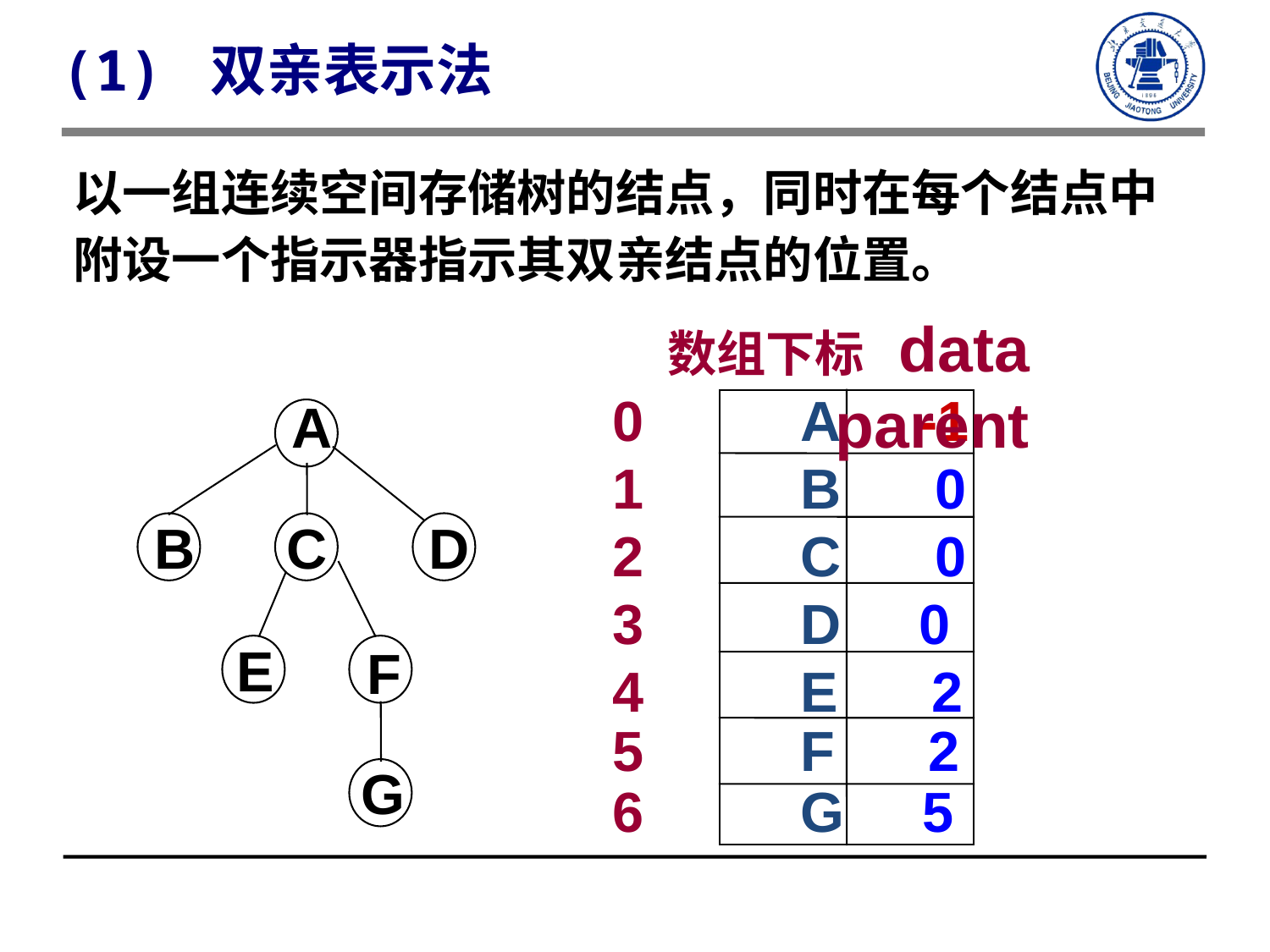

(1) 双亲表示法
以一组连续空间存储树的结点，同时在每个结点中附设一个指示器指示其双亲结点的位置。
数组下标  data parent
0          A     -1
1          B      0
2          C      0
3          D     0
4          E      2
5          F      2
6          G     5
A

B
C
D

E
F

G